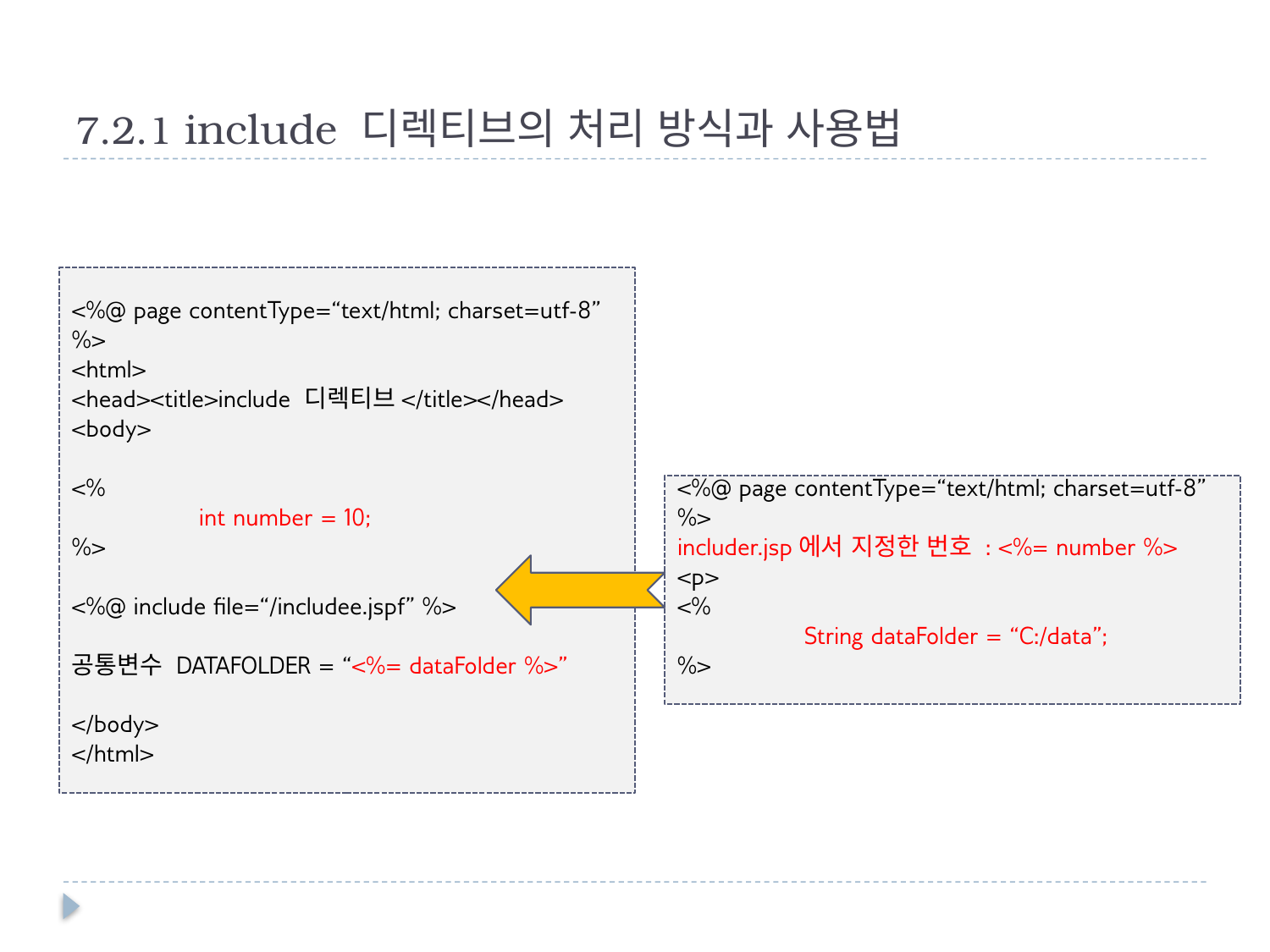

# 7.2.1 include 디렉티브의 처리 방식과 사용법

<%@ page contentType=“text/html; charset=utf-8” %>
<html>
<head><title>include 디렉티브</title></head>
<body>

<%
	int number = 10;
%>

<%@ include file=“/includee.jspf” %>

공통변수 DATAFOLDER = “<%= dataFolder %>”

</body>
</html>
<%@ page contentType=“text/html; charset=utf-8” %>
includer.jsp에서 지정한 번호 : <%= number %>
<p>
<%
	String dataFolder = “C:/data”;
%>